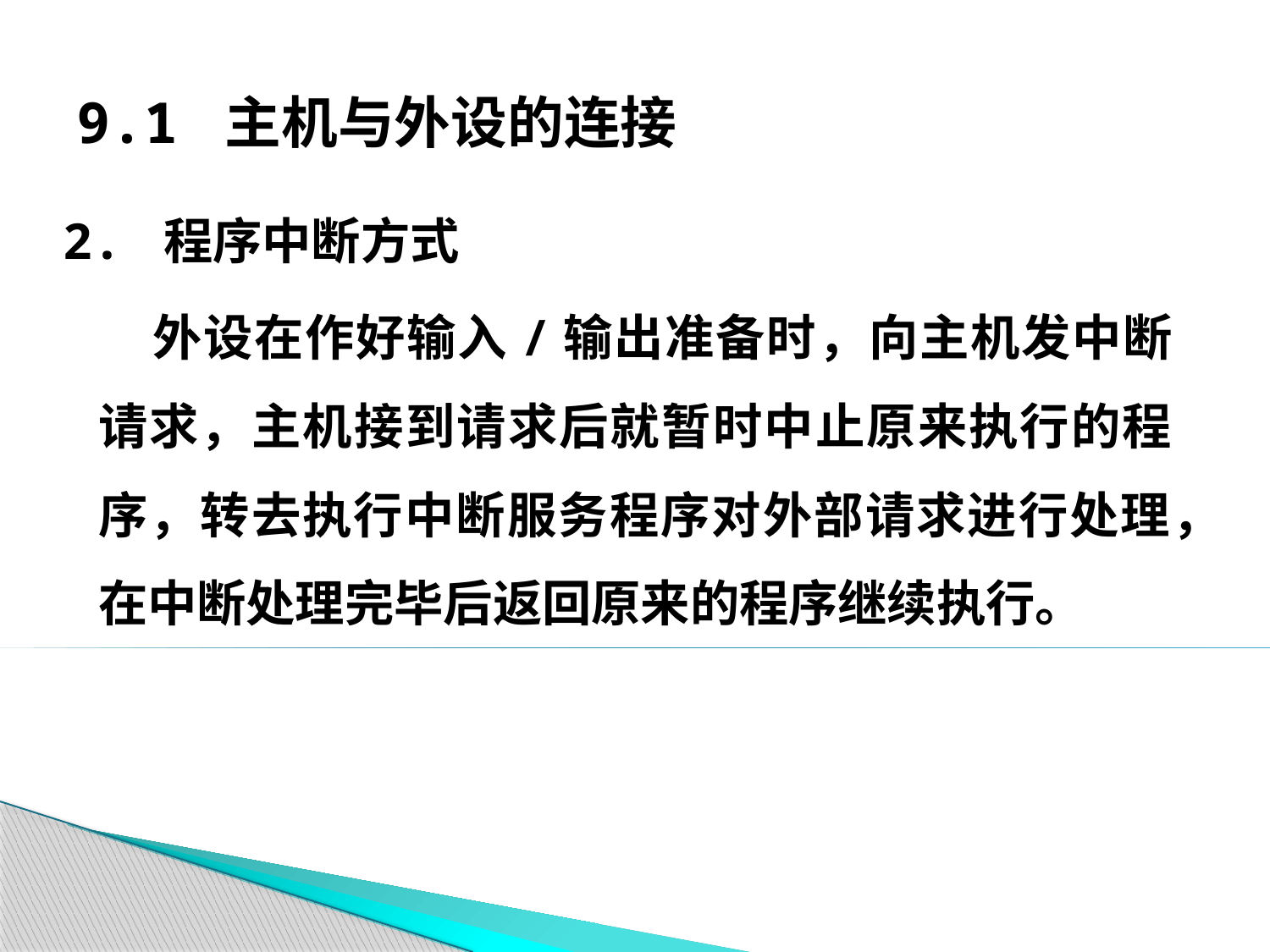

# 9.1 主机与外设的连接
2. 程序中断方式
      外设在作好输入/输出准备时，向主机发中断请求，主机接到请求后就暂时中止原来执行的程序，转去执行中断服务程序对外部请求进行处理，在中断处理完毕后返回原来的程序继续执行。